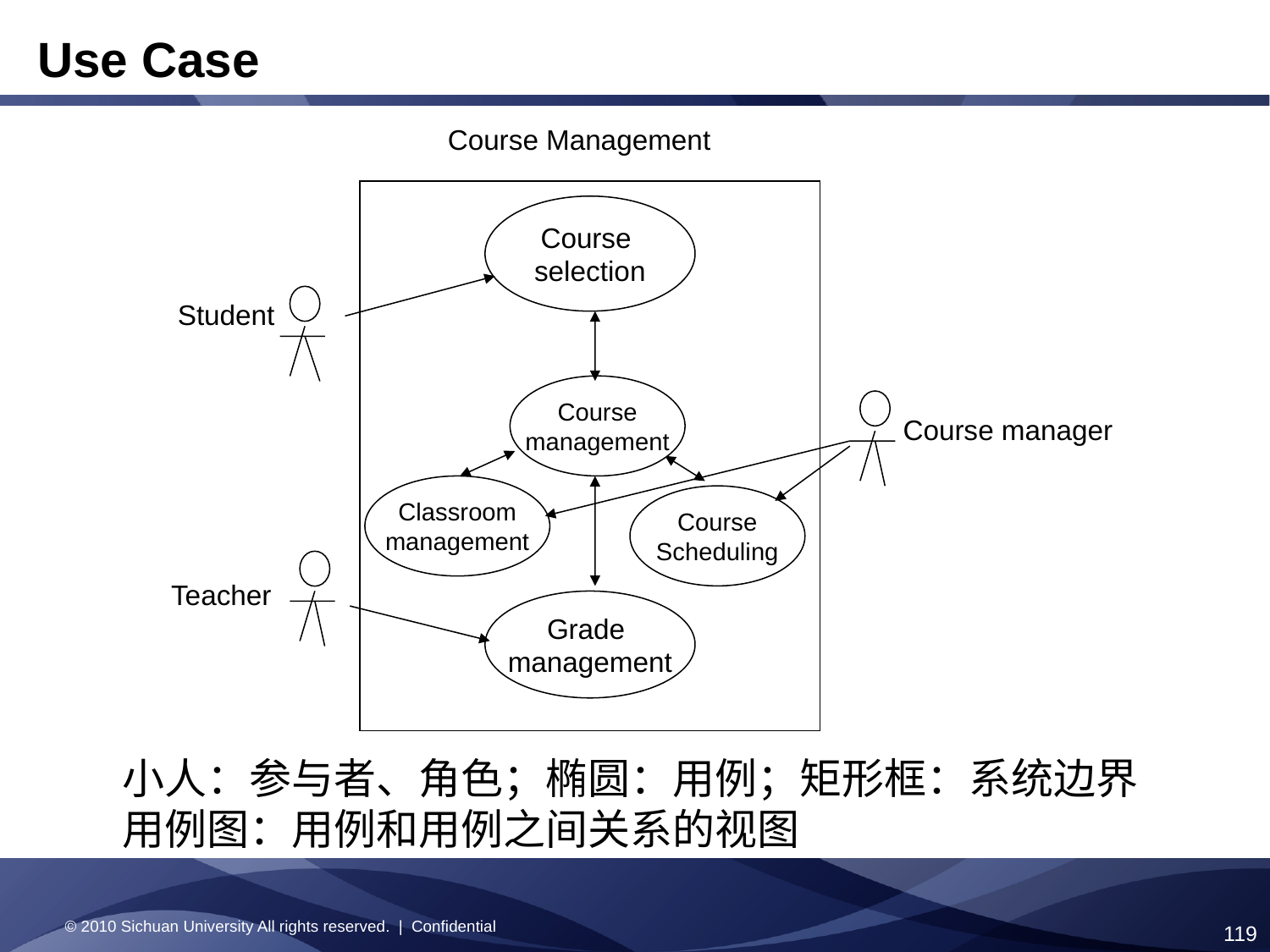

Use Case
Course Management

Course
selection

Student

Course
management

Course manager

Classroom
management

Course
Scheduling

Teacher

Grade
management

小人：参与者、角色；椭圆：用例；矩形框：系统边界
用例图：用例和用例之间关系的视图
© 2010 Sichuan University All rights reserved.  |  Confidential
119